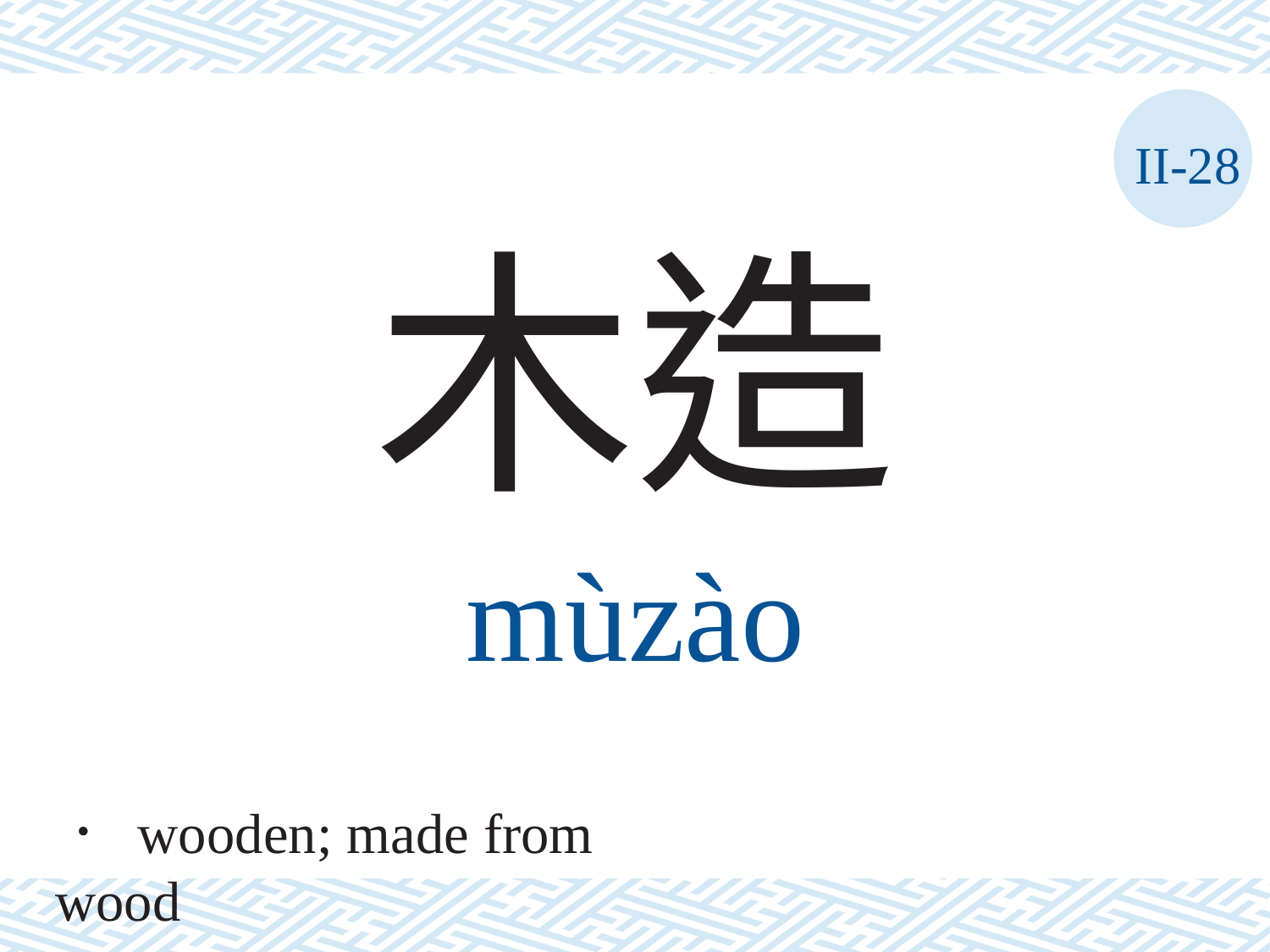

II-28
木造
mùzào
． wooden; made from wood